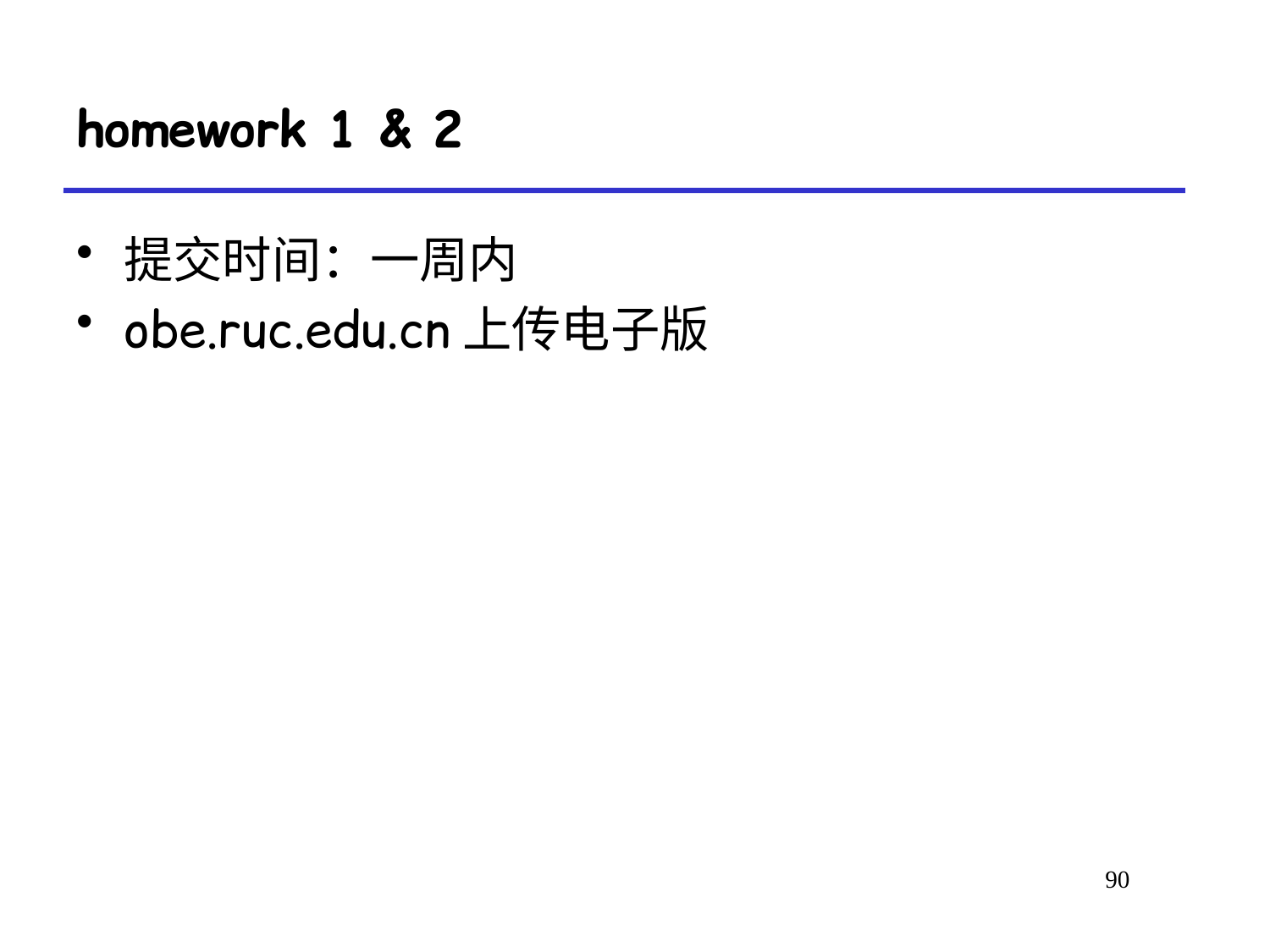

# homework 1 & 2
提交时间：一周内
obe.ruc.edu.cn上传电子版
90